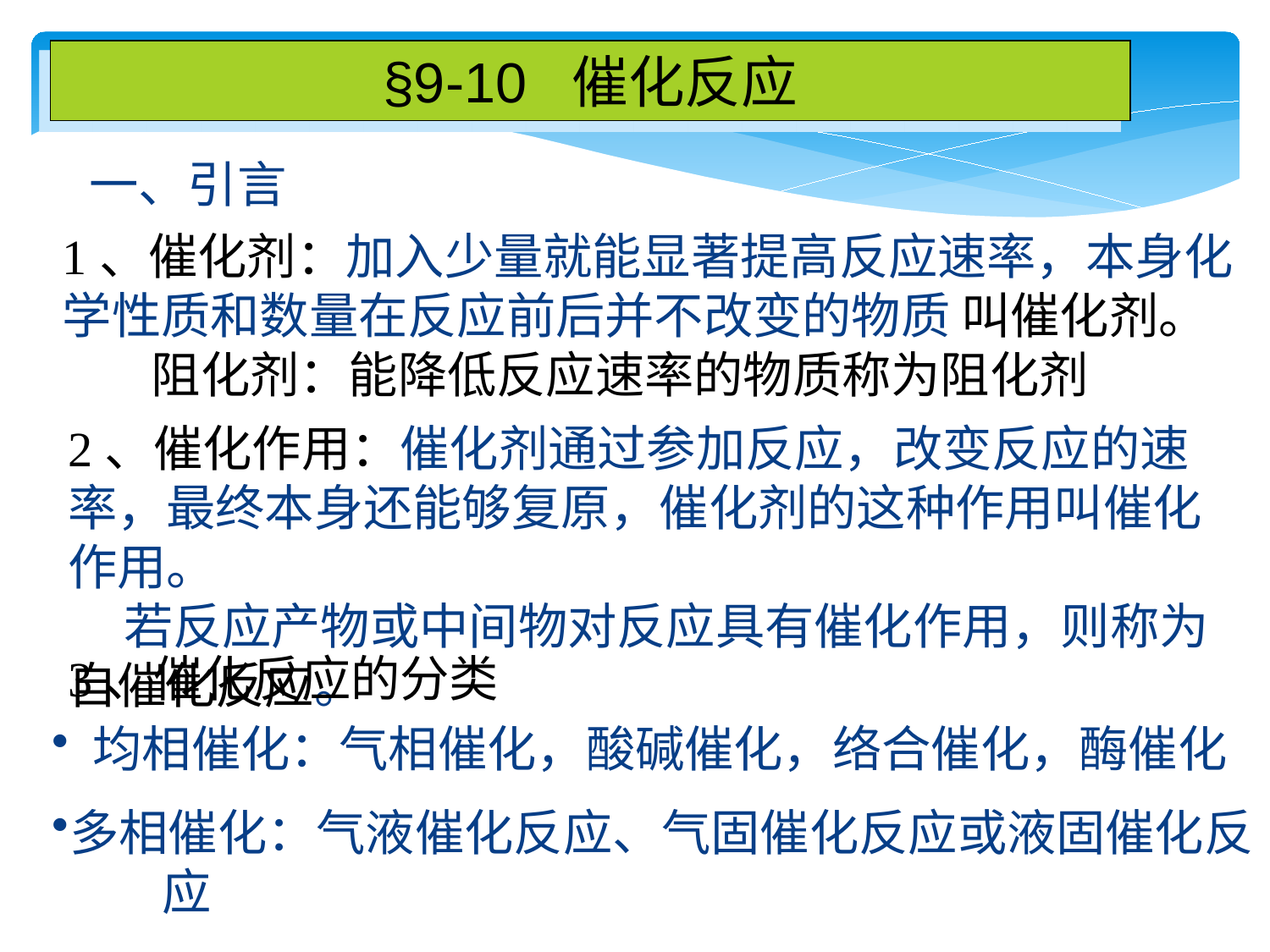

§9-10  催化反应
一、引言
1、催化剂：加入少量就能显著提高反应速率，本身化学性质和数量在反应前后并不改变的物质 叫催化剂。
       阻化剂：能降低反应速率的物质称为阻化剂
2、催化作用：催化剂通过参加反应，改变反应的速率，最终本身还能够复原，催化剂的这种作用叫催化作用。
    若反应产物或中间物对反应具有催化作用，则称为自催化反应。
3、催化反应的分类
 均相催化：气相催化，酸碱催化，络合催化，酶催化
多相催化：气液催化反应、气固催化反应或液固催化反           应